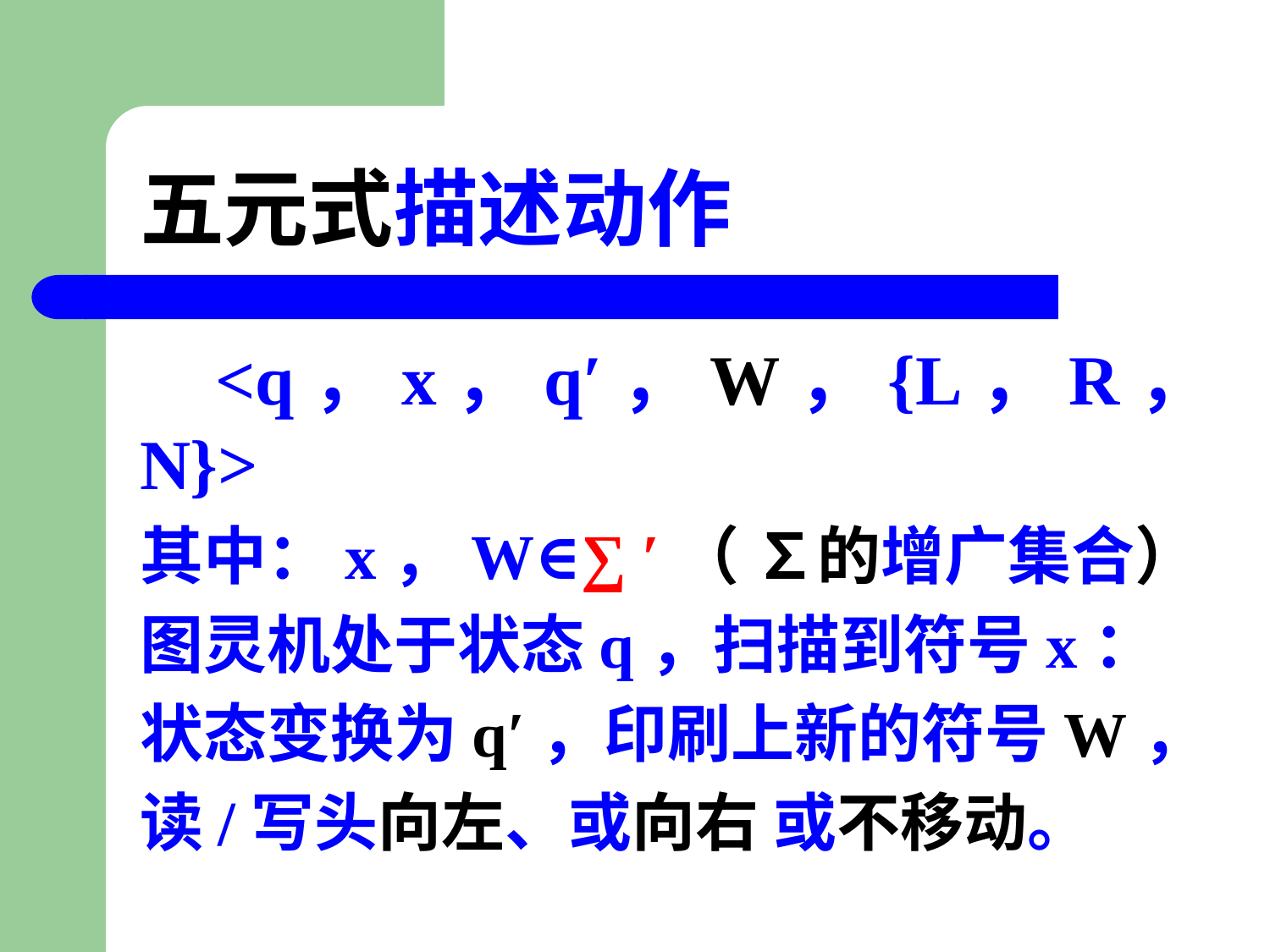

# 五元式描述动作
    <q，x，q′，W，{L，R，N}>
其中：x，W∈∑ ′（ ∑的增广集合）
图灵机处于状态q，扫描到符号x：
状态变换为q′，印刷上新的符号W，
读/写头向左、或向右 或不移动。